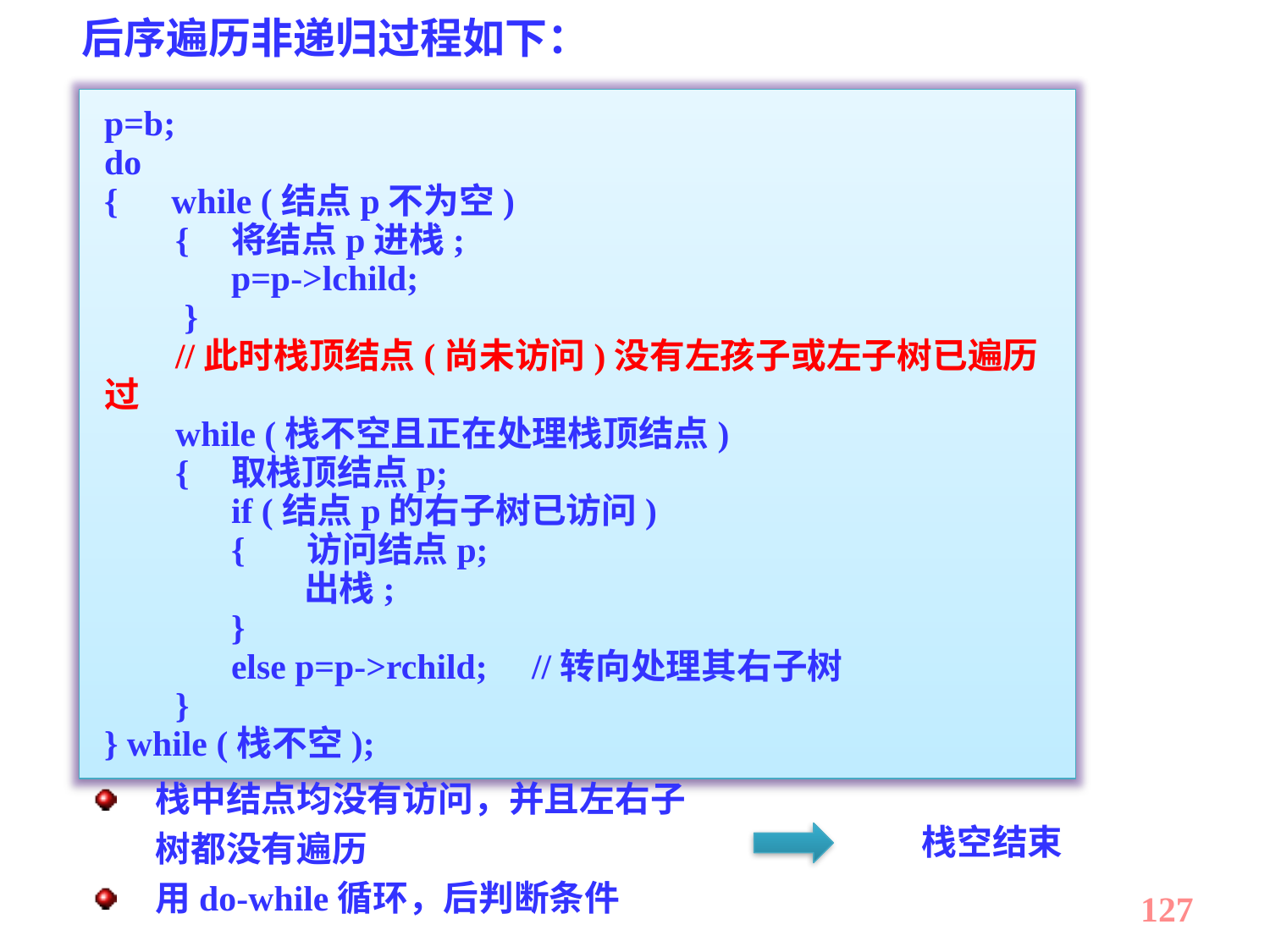

后序遍历非递归过程如下：
p=b;
do
{      while (结点p不为空)
        {	将结点p进栈;
	p=p->lchild;
         }
        //此时栈顶结点(尚未访问)没有左孩子或左子树已遍历过
        while (栈不空且正在处理栈顶结点)
        {	取栈顶结点p;
	if (结点p的右子树已访问)
	{      访问结点p;
	        出栈;
	}
	else p=p->rchild;     //转向处理其右子树
        }
} while (栈不空);
栈中结点均没有访问，并且左右子树都没有遍历
用do-while循环，后判断条件
栈空结束

127